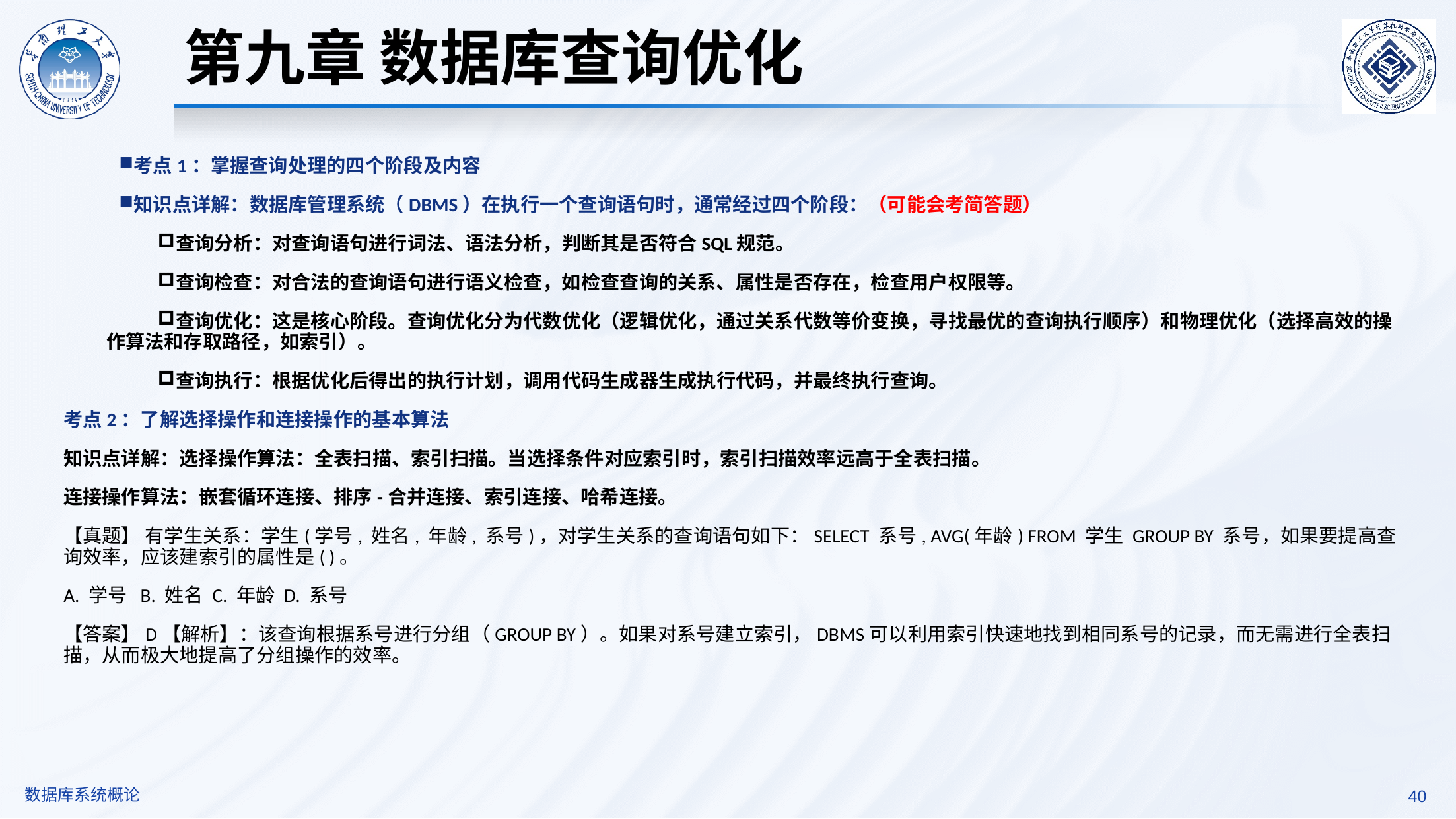

第九章 数据库查询优化
考点1：掌握查询处理的四个阶段及内容
知识点详解：数据库管理系统（DBMS）在执行一个查询语句时，通常经过四个阶段：（可能会考简答题）
查询分析：对查询语句进行词法、语法分析，判断其是否符合SQL规范。
查询检查：对合法的查询语句进行语义检查，如检查查询的关系、属性是否存在，检查用户权限等。
查询优化：这是核心阶段。查询优化分为代数优化（逻辑优化，通过关系代数等价变换，寻找最优的查询执行顺序）和物理优化（选择高效的操作算法和存取路径，如索引）。
查询执行：根据优化后得出的执行计划，调用代码生成器生成执行代码，并最终执行查询。
考点2：了解选择操作和连接操作的基本算法
知识点详解：选择操作算法：全表扫描、索引扫描。当选择条件对应索引时，索引扫描效率远高于全表扫描。
连接操作算法：嵌套循环连接、排序-合并连接、索引连接、哈希连接。
【真题】 有学生关系：学生(学号, 姓名, 年龄, 系号)，对学生关系的查询语句如下：SELECT 系号, AVG(年龄) FROM 学生 GROUP BY 系号，如果要提高查询效率，应该建索引的属性是( )。
A. 学号  B. 姓名 C. 年龄 D. 系号
【答案】D【解析】：该查询根据系号进行分组（GROUP BY）。如果对系号建立索引，DBMS可以利用索引快速地找到相同系号的记录，而无需进行全表扫描，从而极大地提高了分组操作的效率。